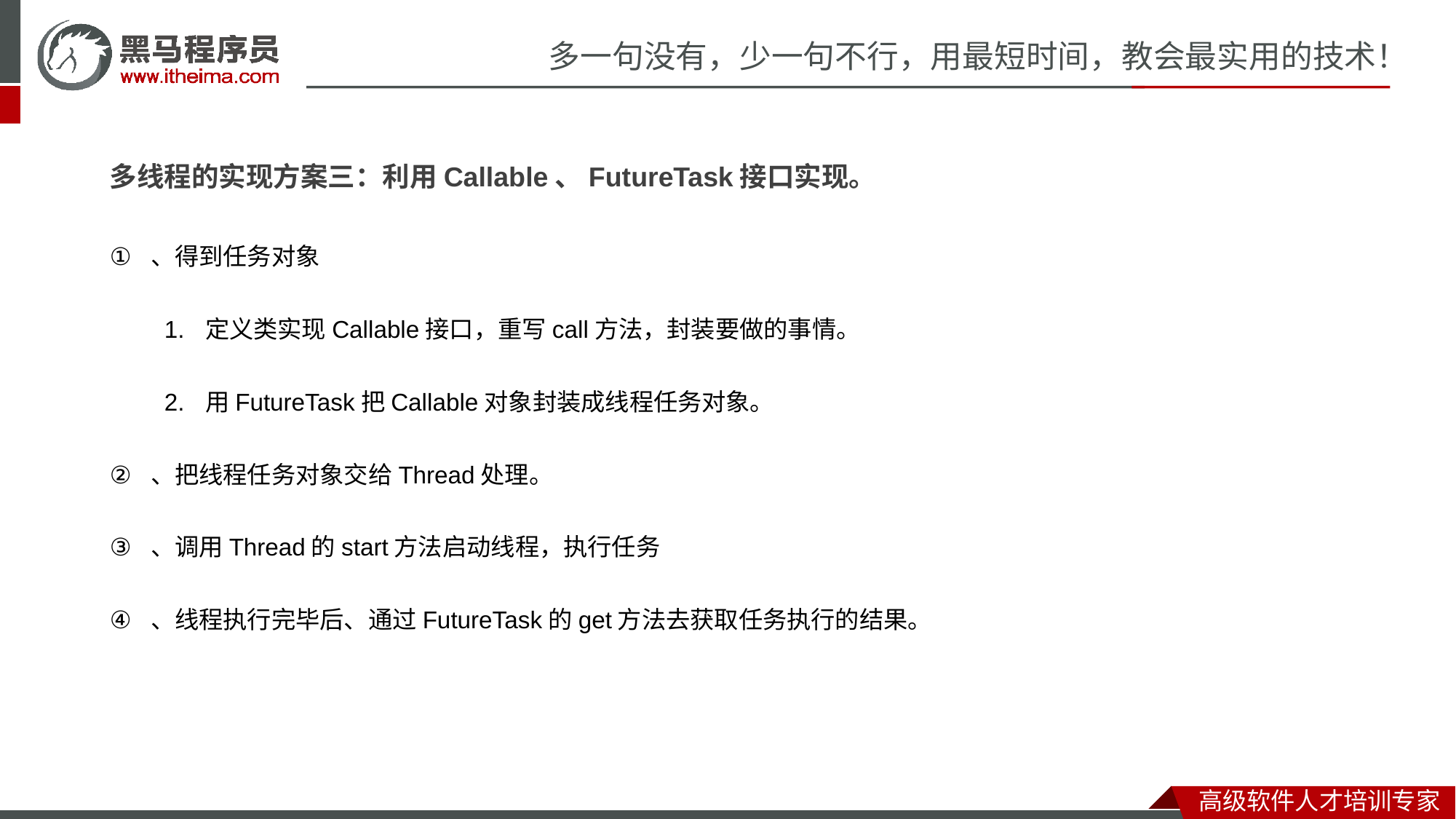

多线程的实现方案三：利用Callable、FutureTask接口实现。
、得到任务对象
定义类实现Callable接口，重写call方法，封装要做的事情。
用FutureTask把Callable对象封装成线程任务对象。
、把线程任务对象交给Thread处理。
、调用Thread的start方法启动线程，执行任务
、线程执行完毕后、通过FutureTask的get方法去获取任务执行的结果。